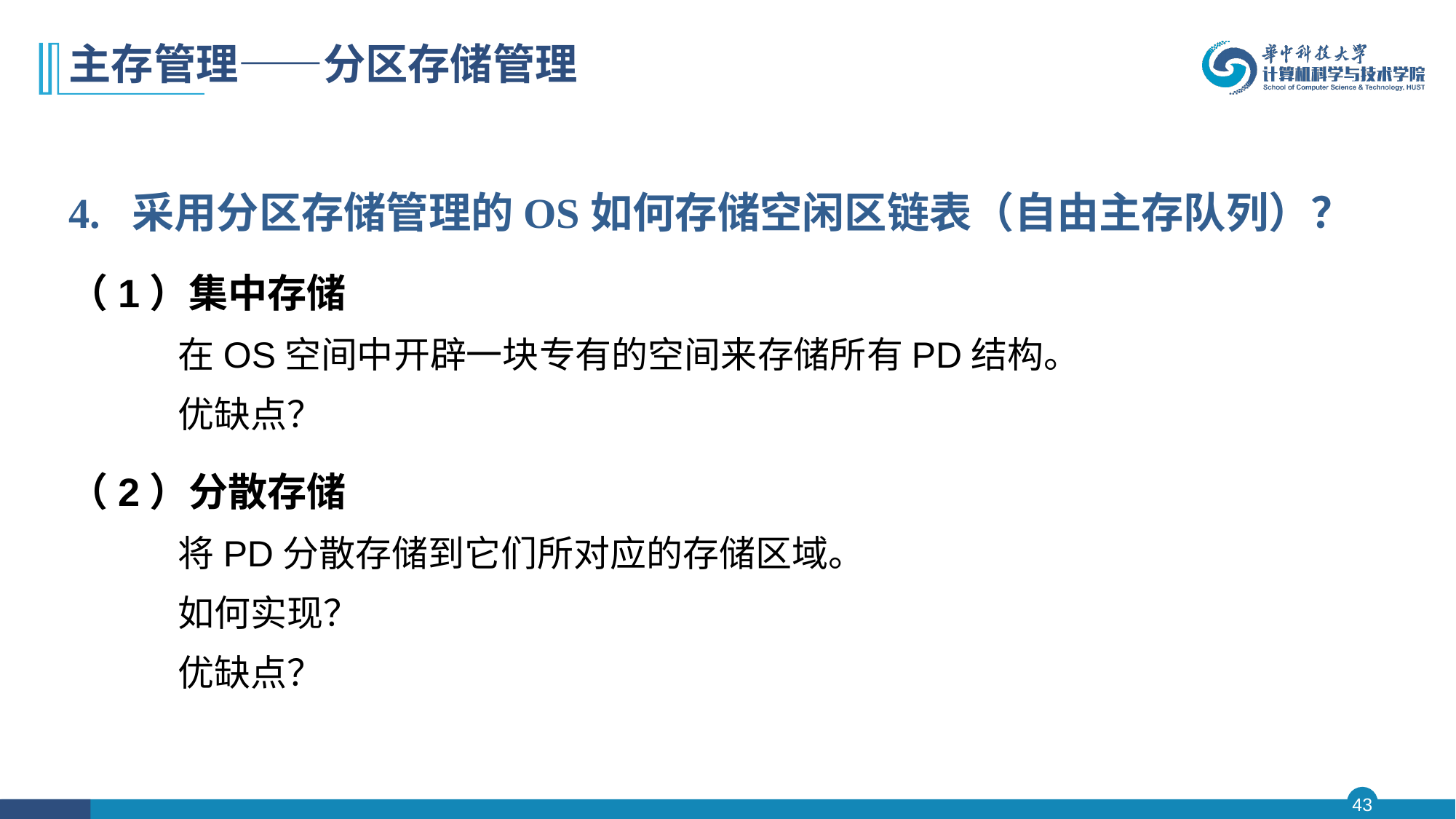

# 主存管理——分区存储管理
4.  采用分区存储管理的OS如何存储空闲区链表（自由主存队列）？
（1）集中存储
	在OS空间中开辟一块专有的空间来存储所有PD结构。
	优缺点？
（2）分散存储
	将PD分散存储到它们所对应的存储区域。
	如何实现？
	优缺点？